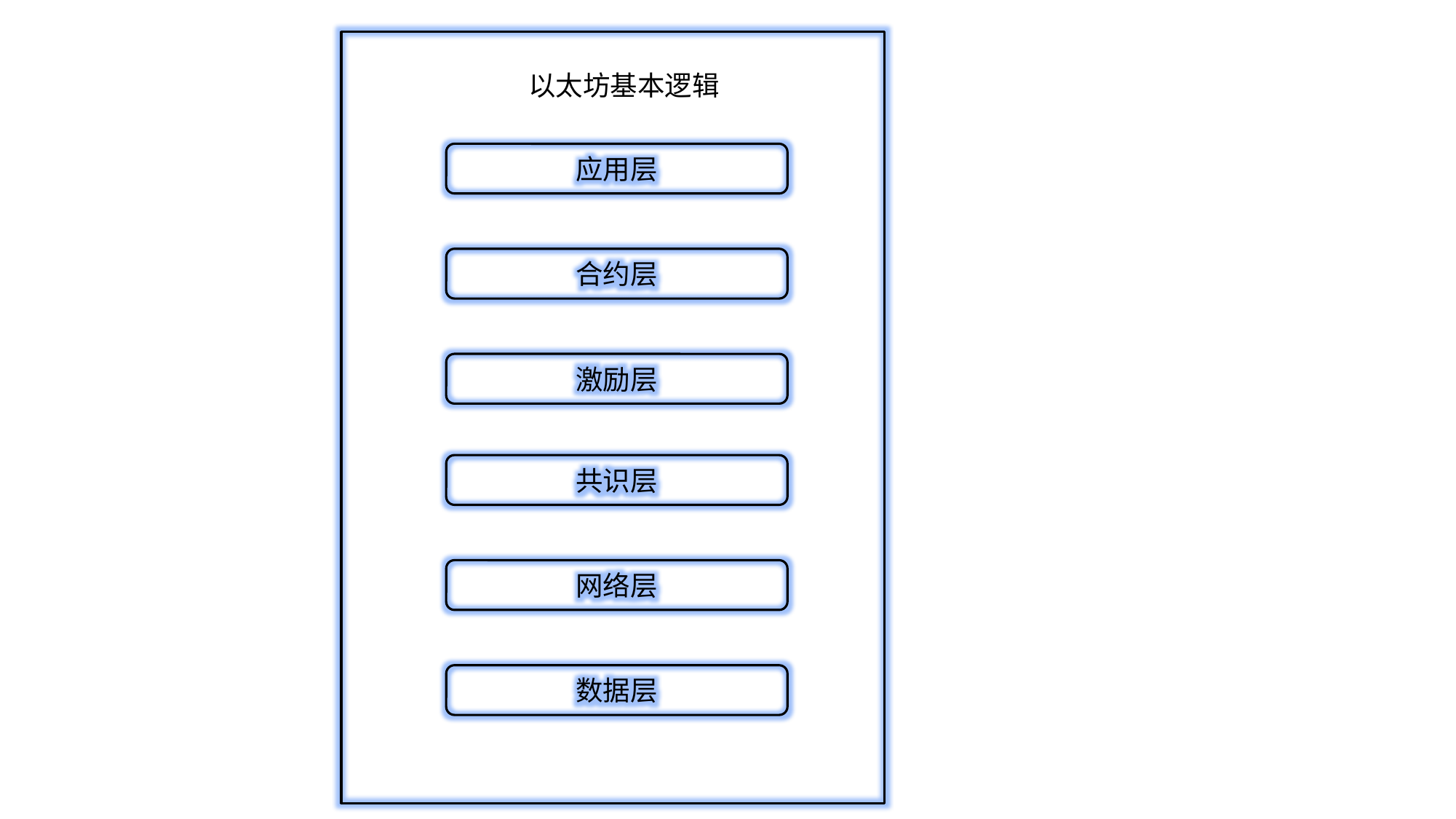

以太坊基本逻辑
应用层
合约层
激励层
共识层
网络层
数据层